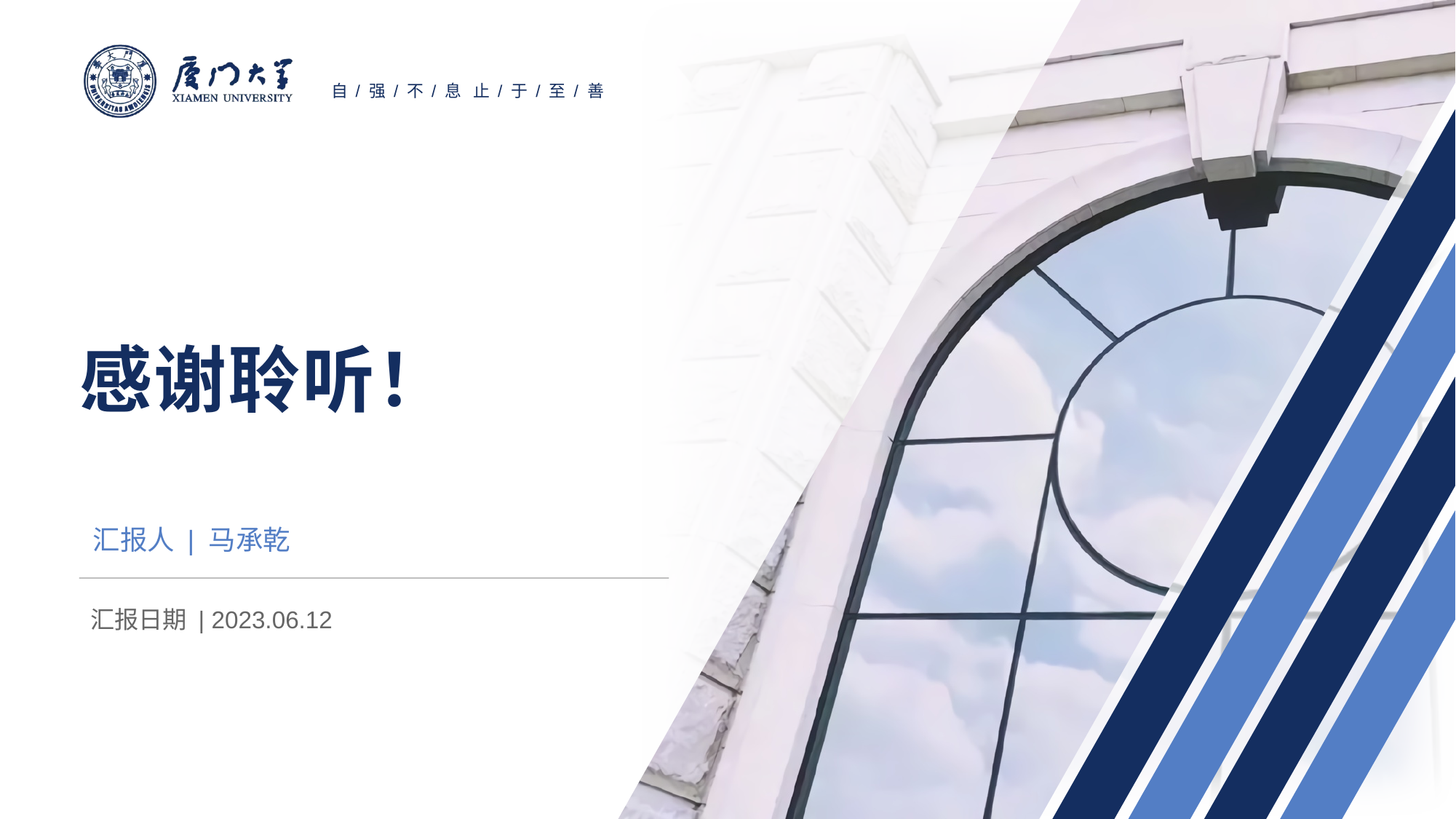

感谢聆听！
汇报人 | 马承乾

汇报日期 | 2023.06.12